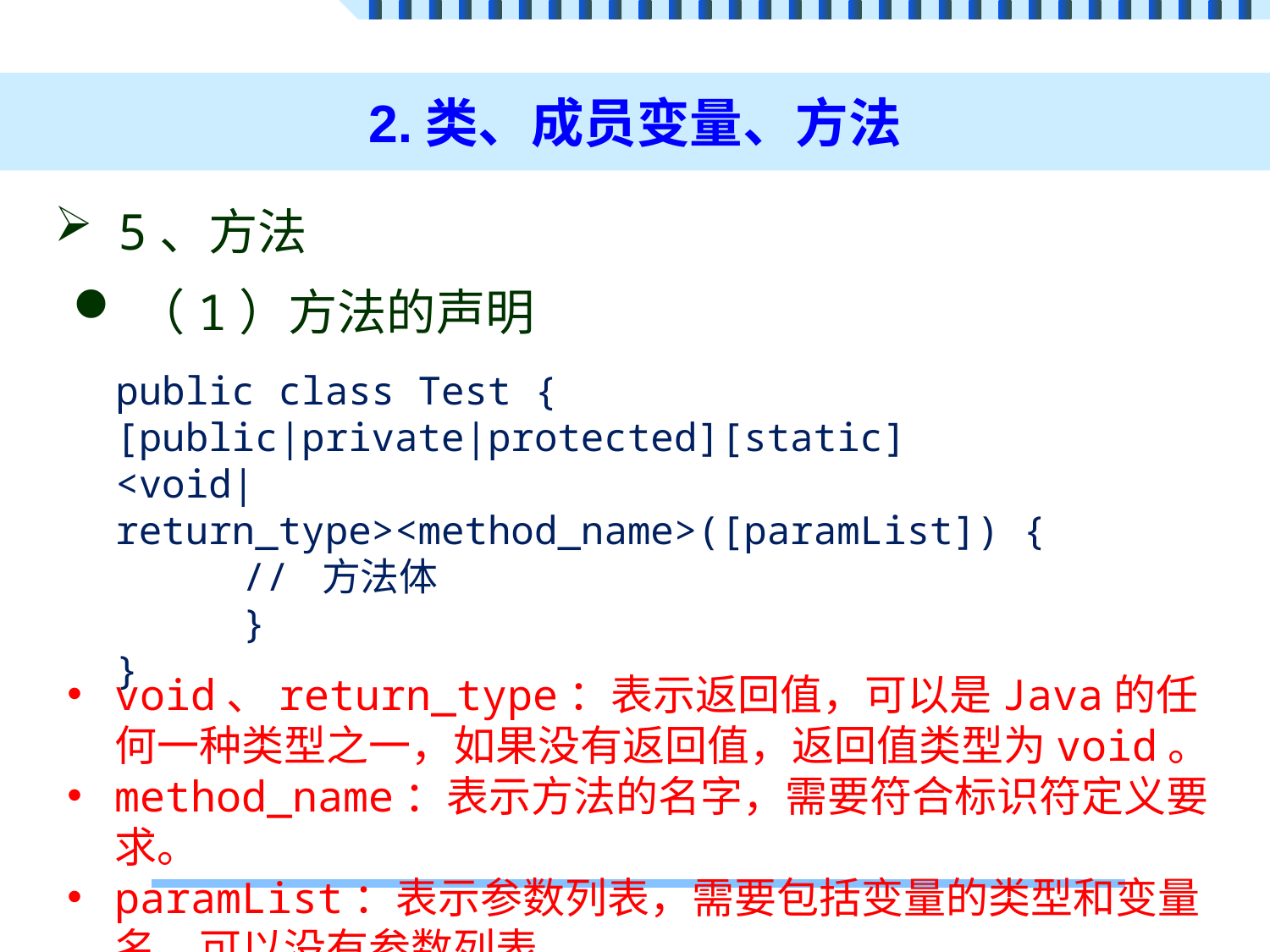

# 2.类、成员变量、方法
5、方法
（1）方法的声明
public class Test {
[public|private|protected][static]
<void|return_type><method_name>([paramList]) {
	// 方法体
	}
}
void、return_type：表示返回值，可以是Java的任何一种类型之一，如果没有返回值，返回值类型为void。
method_name：表示方法的名字，需要符合标识符定义要求。
paramList：表示参数列表，需要包括变量的类型和变量名，可以没有参数列表。